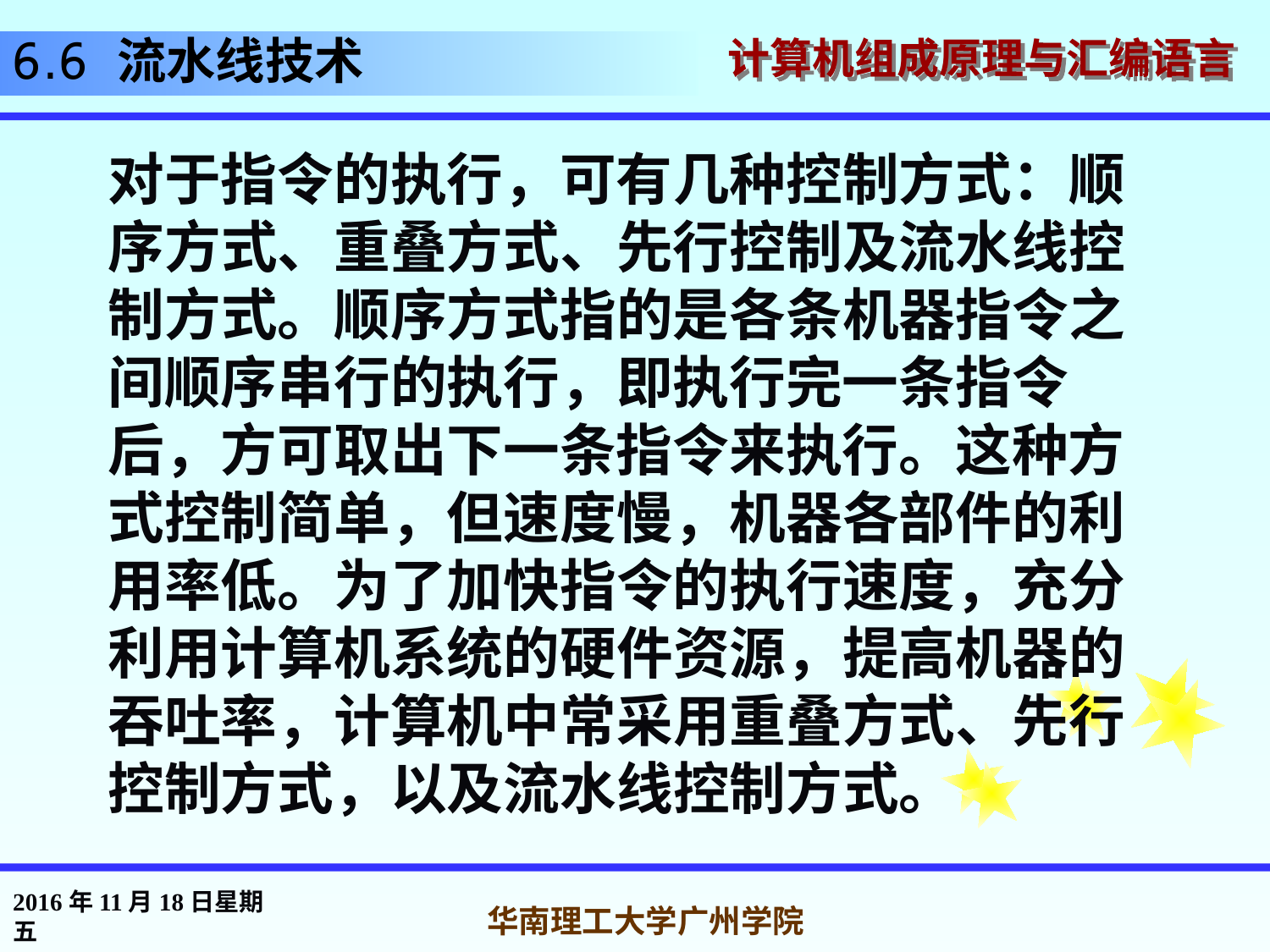

# 6.6 流水线技术
对于指令的执行，可有几种控制方式：顺序方式、重叠方式、先行控制及流水线控制方式。顺序方式指的是各条机器指令之间顺序串行的执行，即执行完一条指令后，方可取出下一条指令来执行。这种方式控制简单，但速度慢，机器各部件的利用率低。为了加快指令的执行速度，充分利用计算机系统的硬件资源，提高机器的吞吐率，计算机中常采用重叠方式、先行控制方式，以及流水线控制方式。

2016年11月18日星期五
华南理工大学广州学院